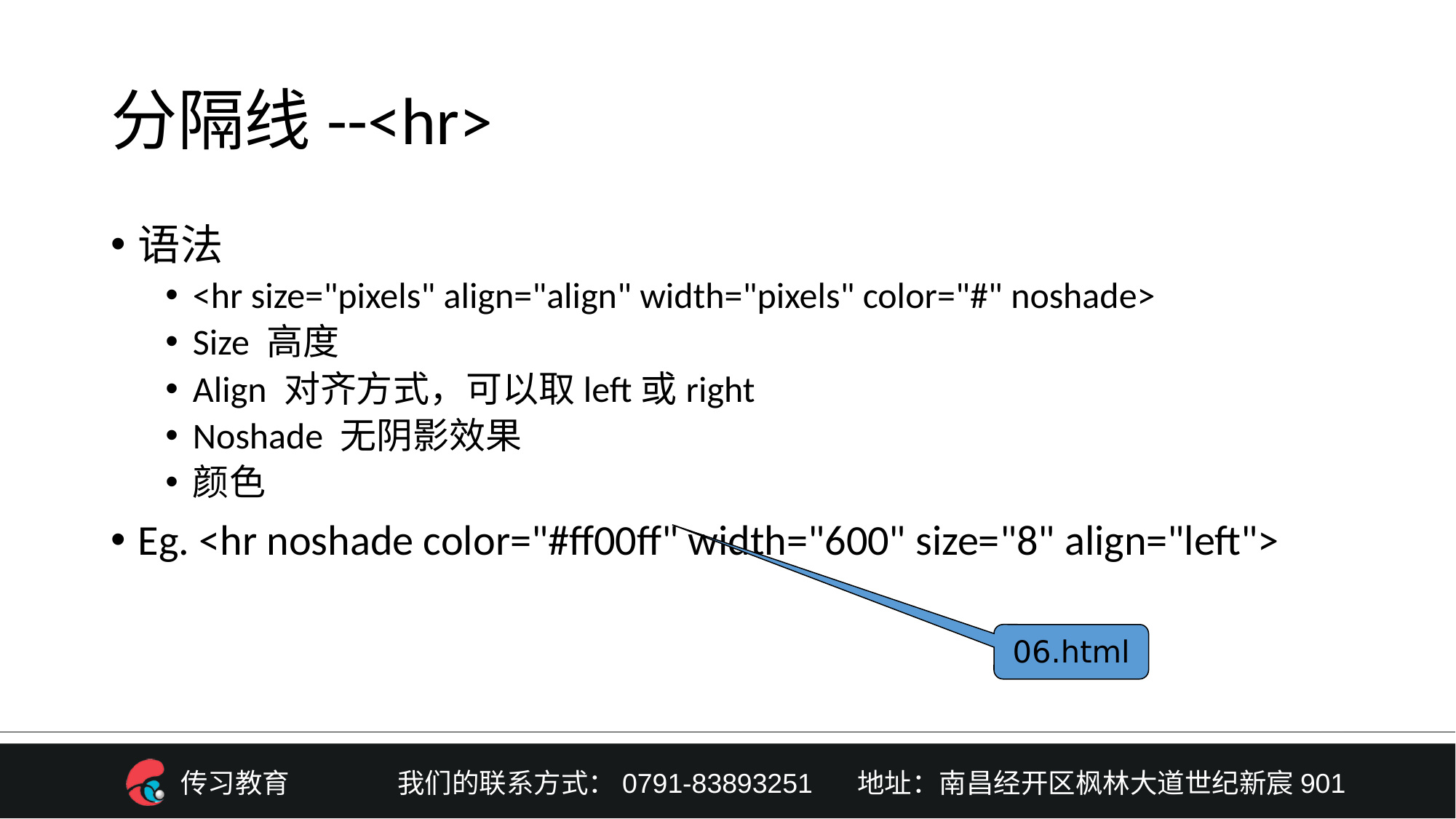

# 分隔线--<hr>
语法
<hr size="pixels" align="align" width="pixels" color="#" noshade>
Size 高度
Align 对齐方式，可以取left或right
Noshade 无阴影效果
颜色
Eg. <hr noshade color="#ff00ff" width="600" size="8" align="left">
06.html